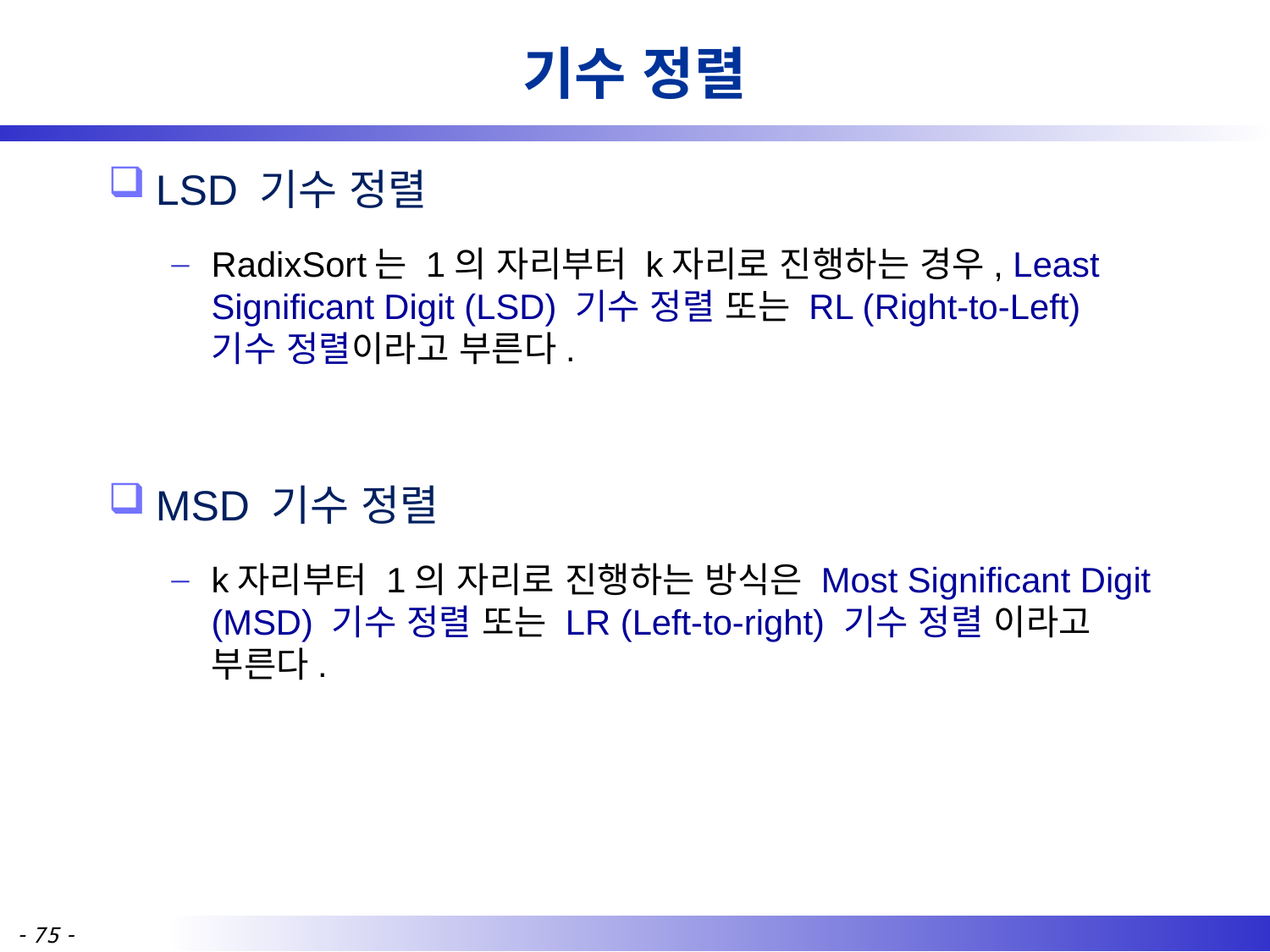

# 기수 정렬
LSD 기수 정렬
RadixSort는 1의 자리부터 k자리로 진행하는 경우, Least Significant Digit (LSD) 기수 정렬 또는 RL (Right-to-Left) 기수 정렬이라고 부른다.

MSD 기수 정렬
k자리부터 1의 자리로 진행하는 방식은 Most Significant Digit (MSD) 기수 정렬 또는 LR (Left-to-right) 기수 정렬 이라고 부른다.
- 75 -